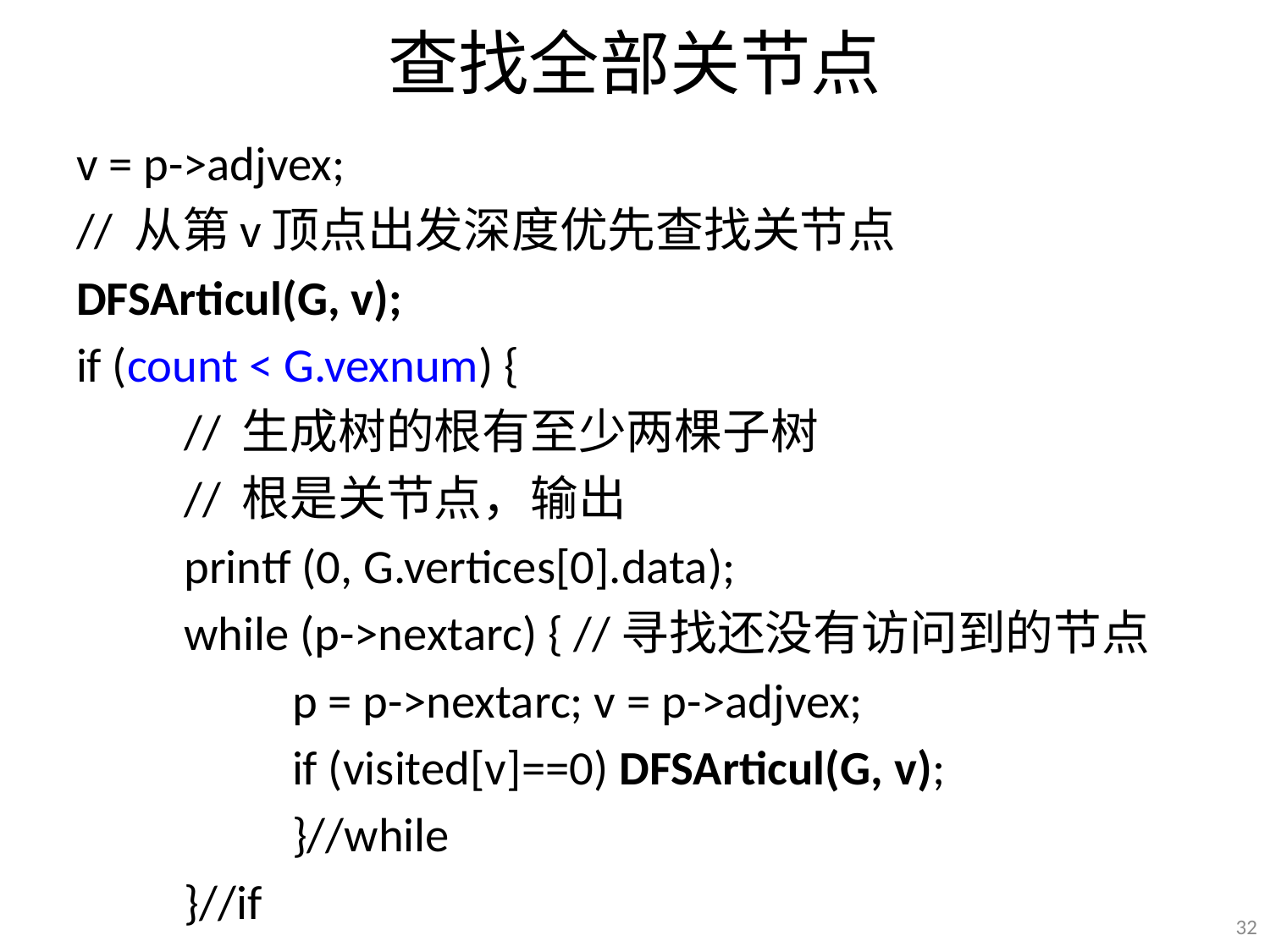

# 查找全部关节点
v = p->adjvex;
// 从第v顶点出发深度优先查找关节点
DFSArticul(G, v);
if (count < G.vexnum) {
	// 生成树的根有至少两棵子树
	// 根是关节点，输出
	printf (0, G.vertices[0].data);
	while (p->nextarc) { //寻找还没有访问到的节点
		p = p->nextarc; v = p->adjvex;
		if (visited[v]==0) DFSArticul(G, v);
		}//while
	}//if

32